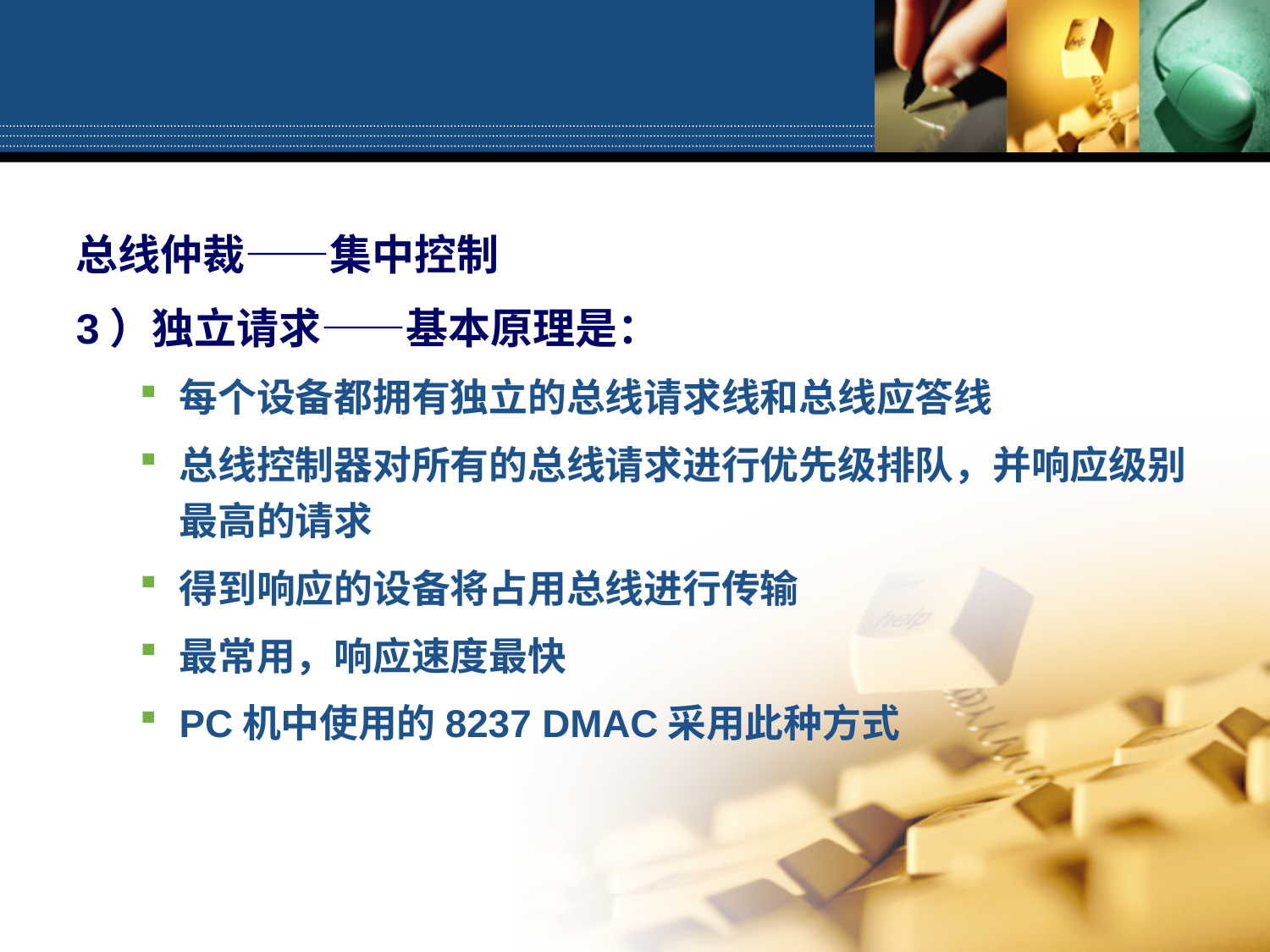

总线仲裁——集中控制
3）独立请求——基本原理是：
每个设备都拥有独立的总线请求线和总线应答线
总线控制器对所有的总线请求进行优先级排队，并响应级别最高的请求
得到响应的设备将占用总线进行传输
最常用，响应速度最快
PC机中使用的8237 DMAC采用此种方式